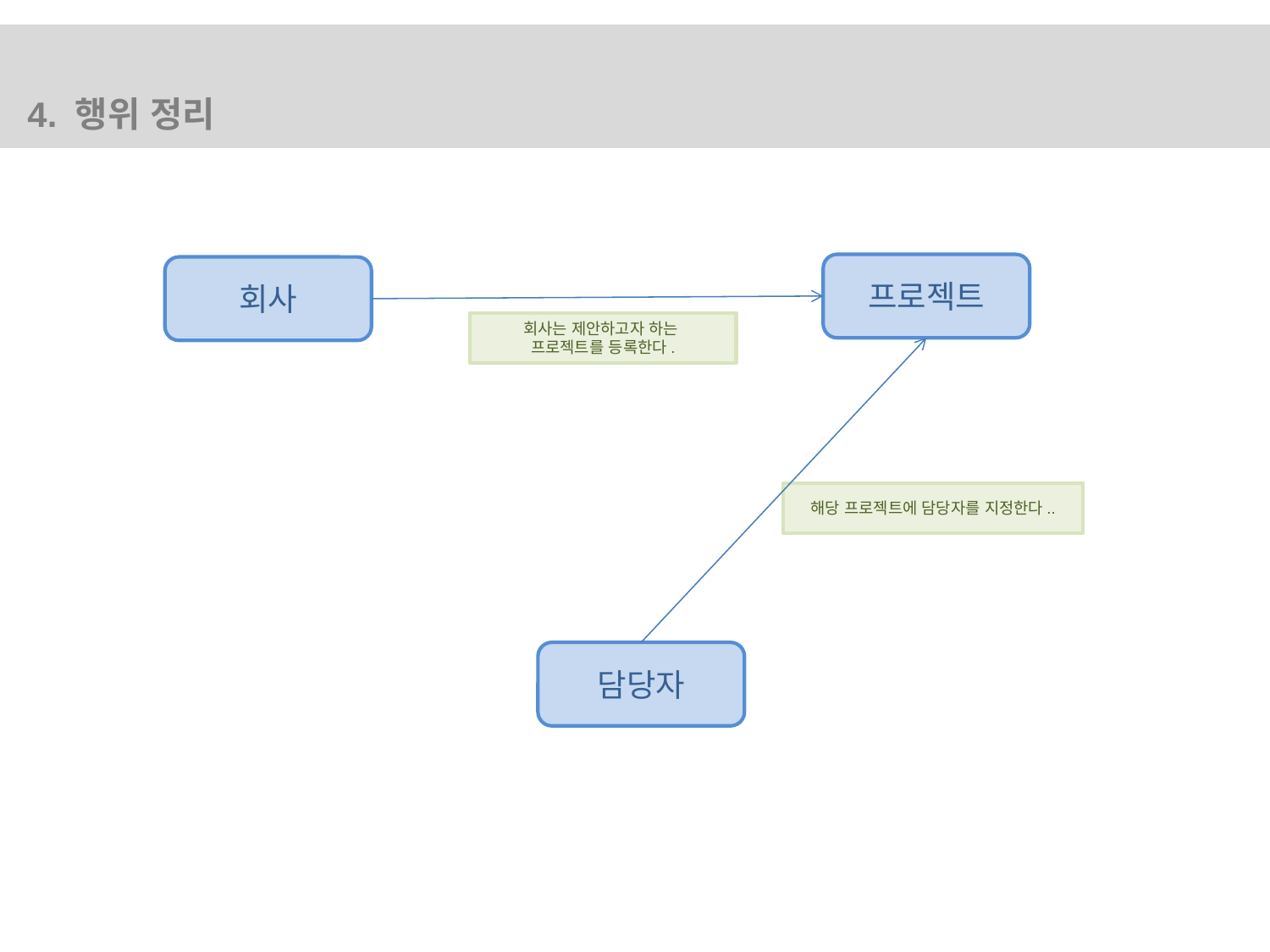

4. 행위 정리
프로젝트
회사
회사는 제안하고자 하는
프로젝트를 등록한다.
해당 프로젝트에 담당자를 지정한다..
담당자